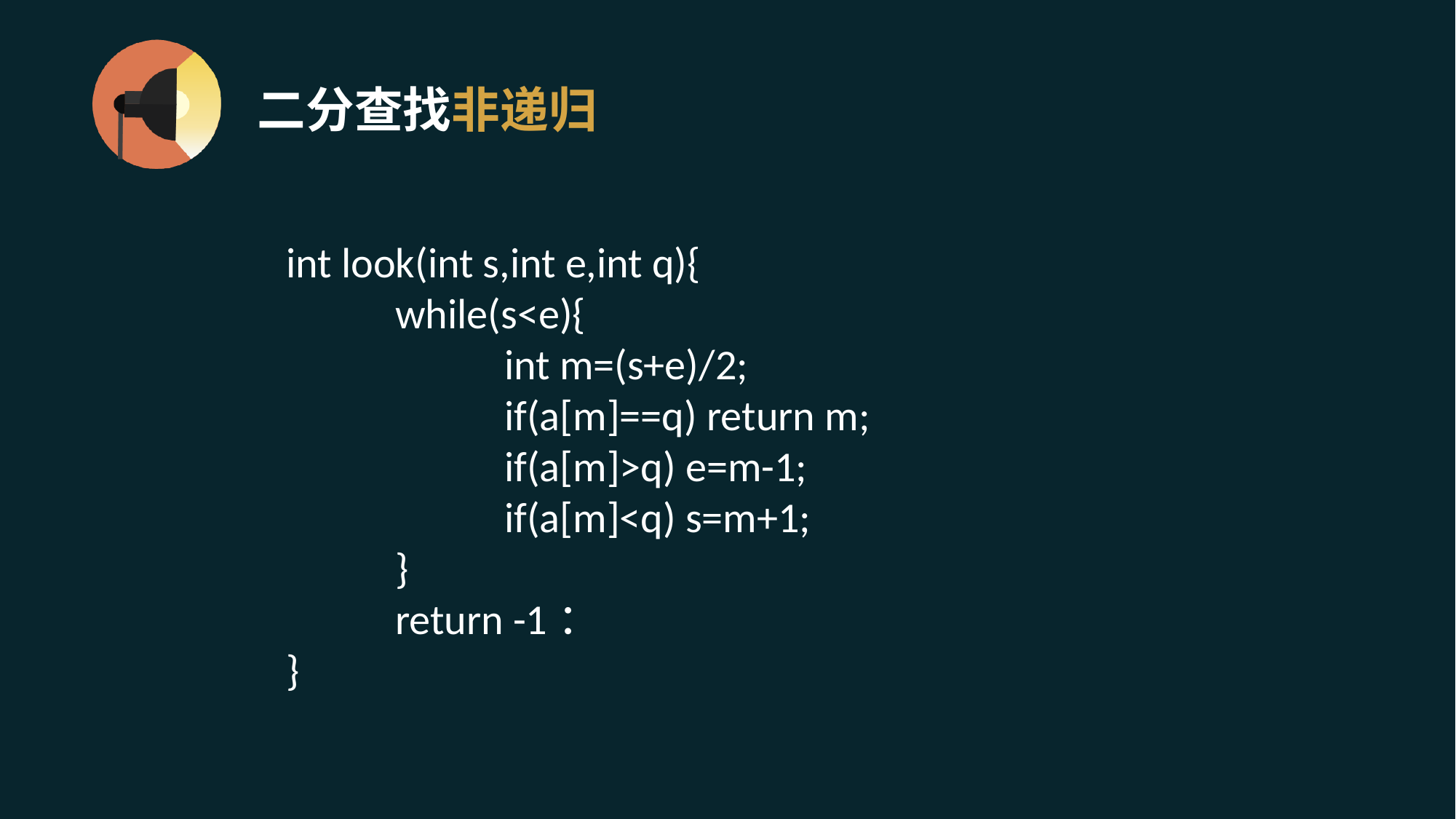

# 二分查找非递归
int look(int s,int e,int q){
	while(s<e){
		int m=(s+e)/2;
		if(a[m]==q) return m;
		if(a[m]>q) e=m-1;
		if(a[m]<q) s=m+1;
	}
	return -1：
}